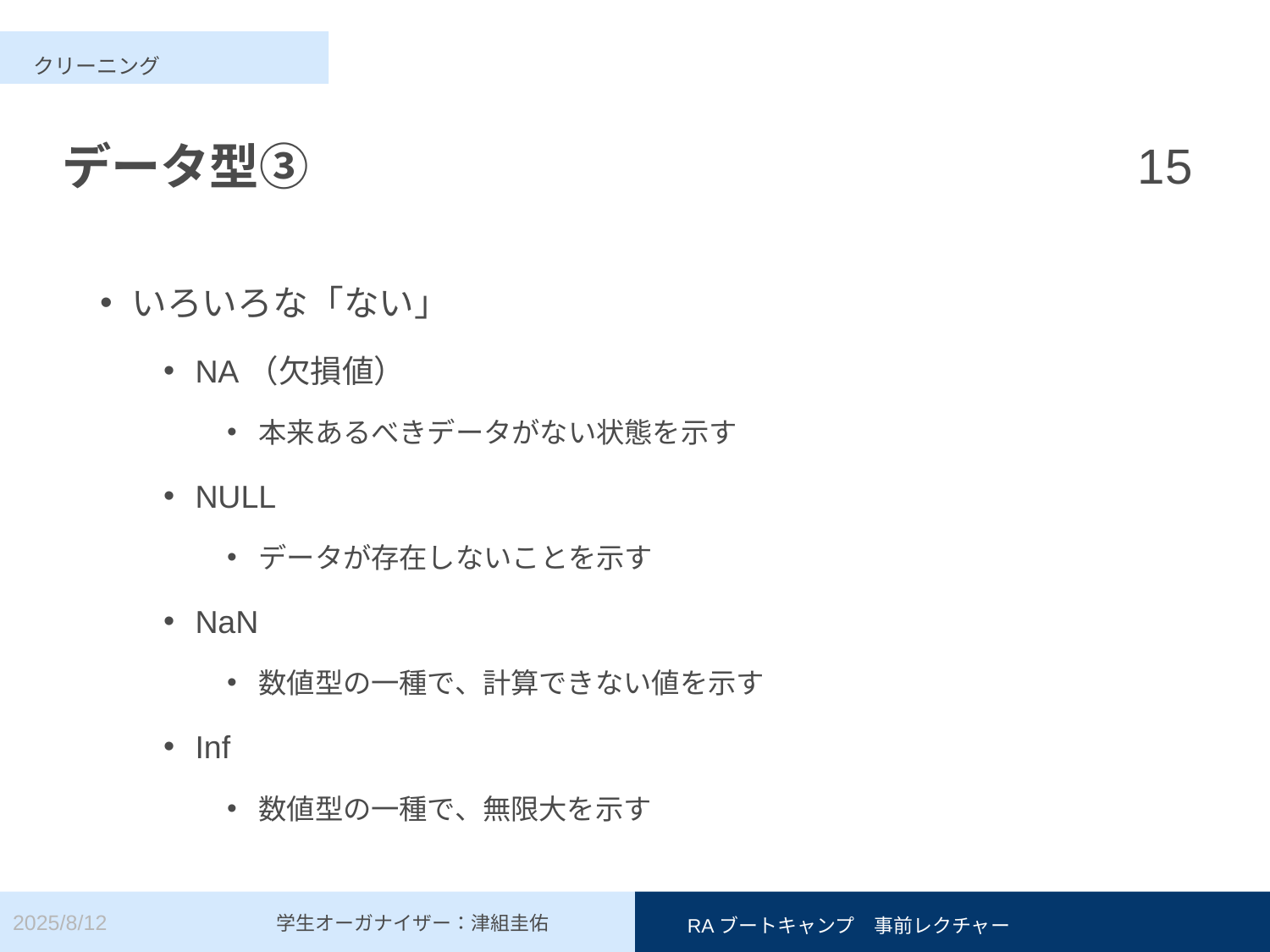

クリーニング
15
# データ型③
いろいろな「ない」
NA（欠損値）
本来あるべきデータがない状態を示す
NULL
データが存在しないことを示す
NaN
数値型の一種で、計算できない値を示す
Inf
数値型の一種で、無限大を示す

2025/8/12
　RAブートキャンプ　事前レクチャー